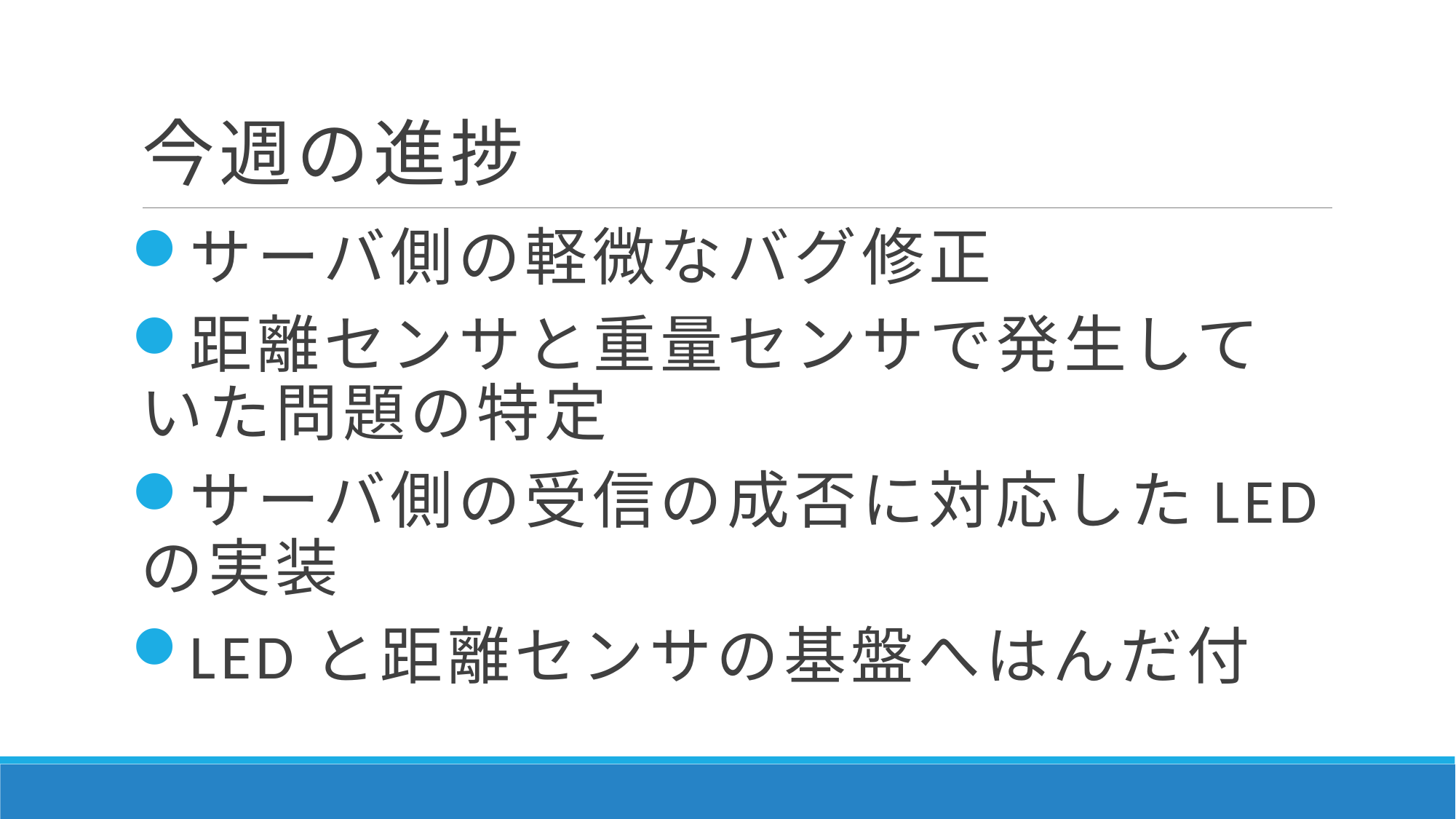

# 今週の進捗
サーバ側の軽微なバグ修正
距離センサと重量センサで発生していた問題の特定
サーバ側の受信の成否に対応したLEDの実装
LEDと距離センサの基盤へはんだ付